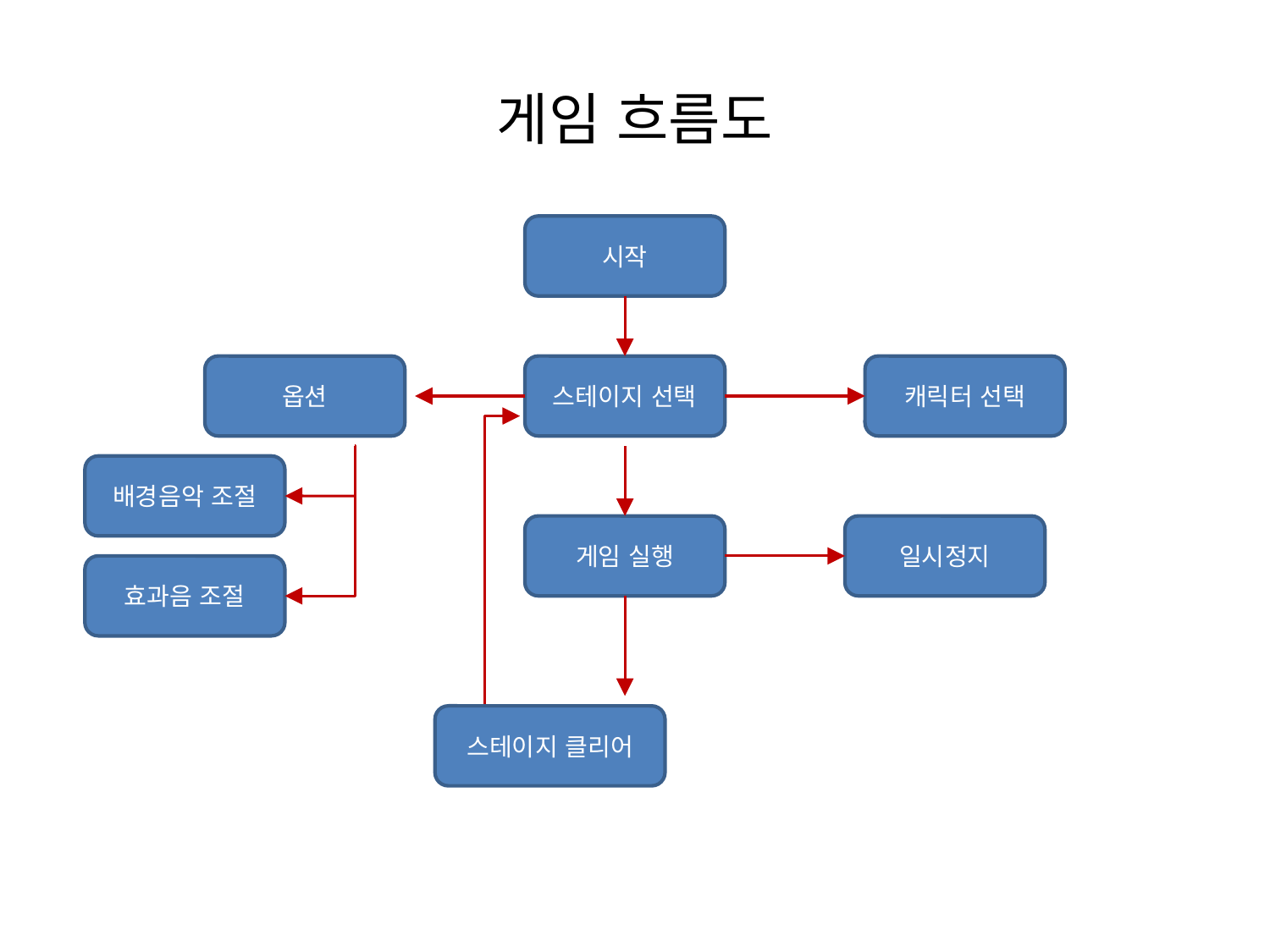

# 게임 흐름도
시작
옵션
스테이지 선택
캐릭터 선택
배경음악 조절
게임 실행
일시정지
효과음 조절
스테이지 클리어